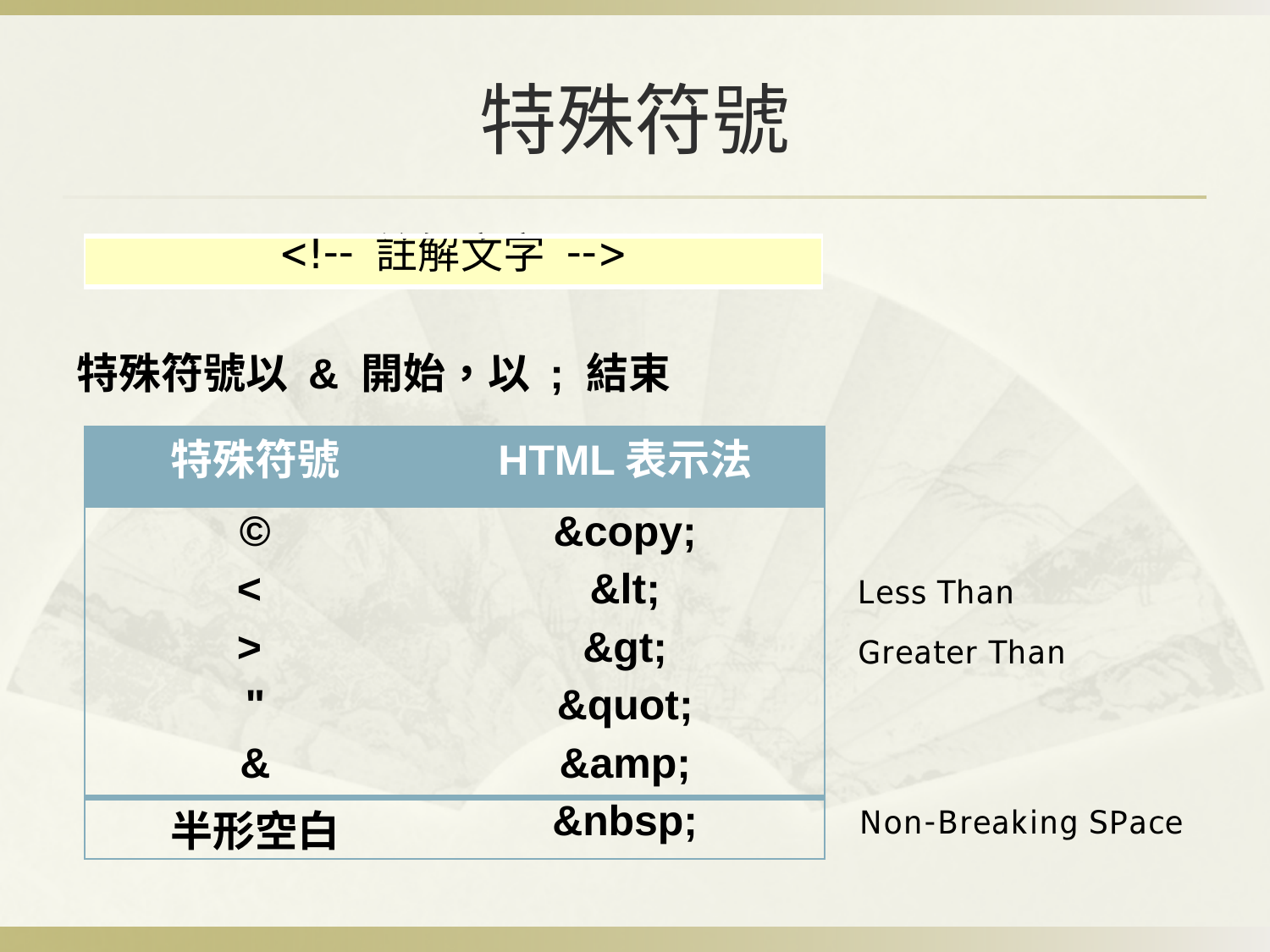

# 特殊符號
| <!-- 註解文字 --> |
| --- |
特殊符號以 & 開始，以 ; 結束
| 特殊符號 | HTML表示法 |
| --- | --- |
| © | &copy; |
| < | &lt; |
| > | &gt; |
| " | &quot; |
| & | &amp; |
| 半形空白 | &nbsp; |
Less Than
Greater Than
Non-Breaking SPace